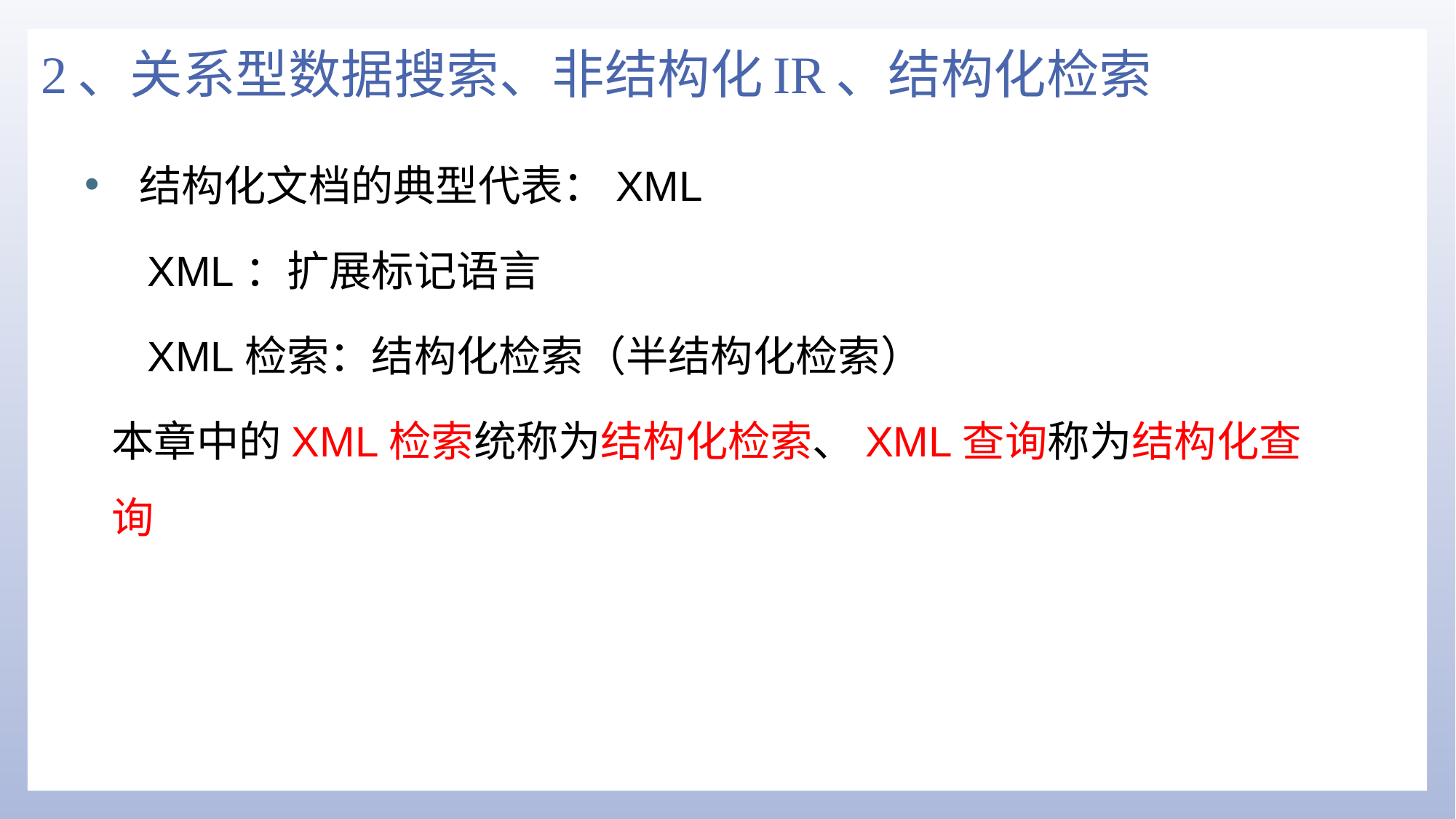

# 2、关系型数据搜索、非结构化IR、结构化检索
结构化文档的典型代表：XML
   XML：扩展标记语言
   XML检索：结构化检索（半结构化检索）
本章中的XML检索统称为结构化检索、XML查询称为结构化查询